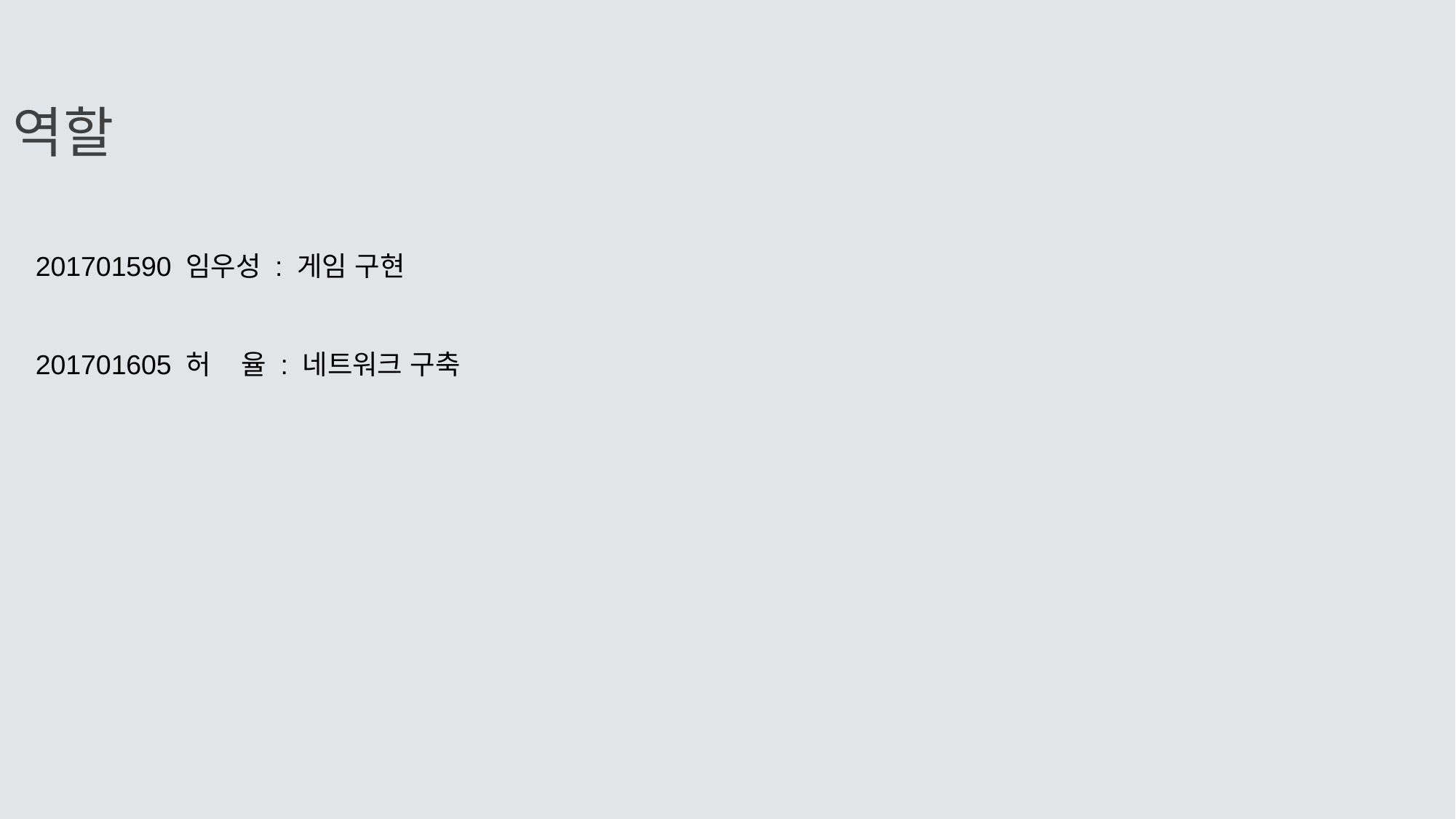

역할

201701590 임우성 : 게임 구현

201701605 허    율 : 네트워크 구축